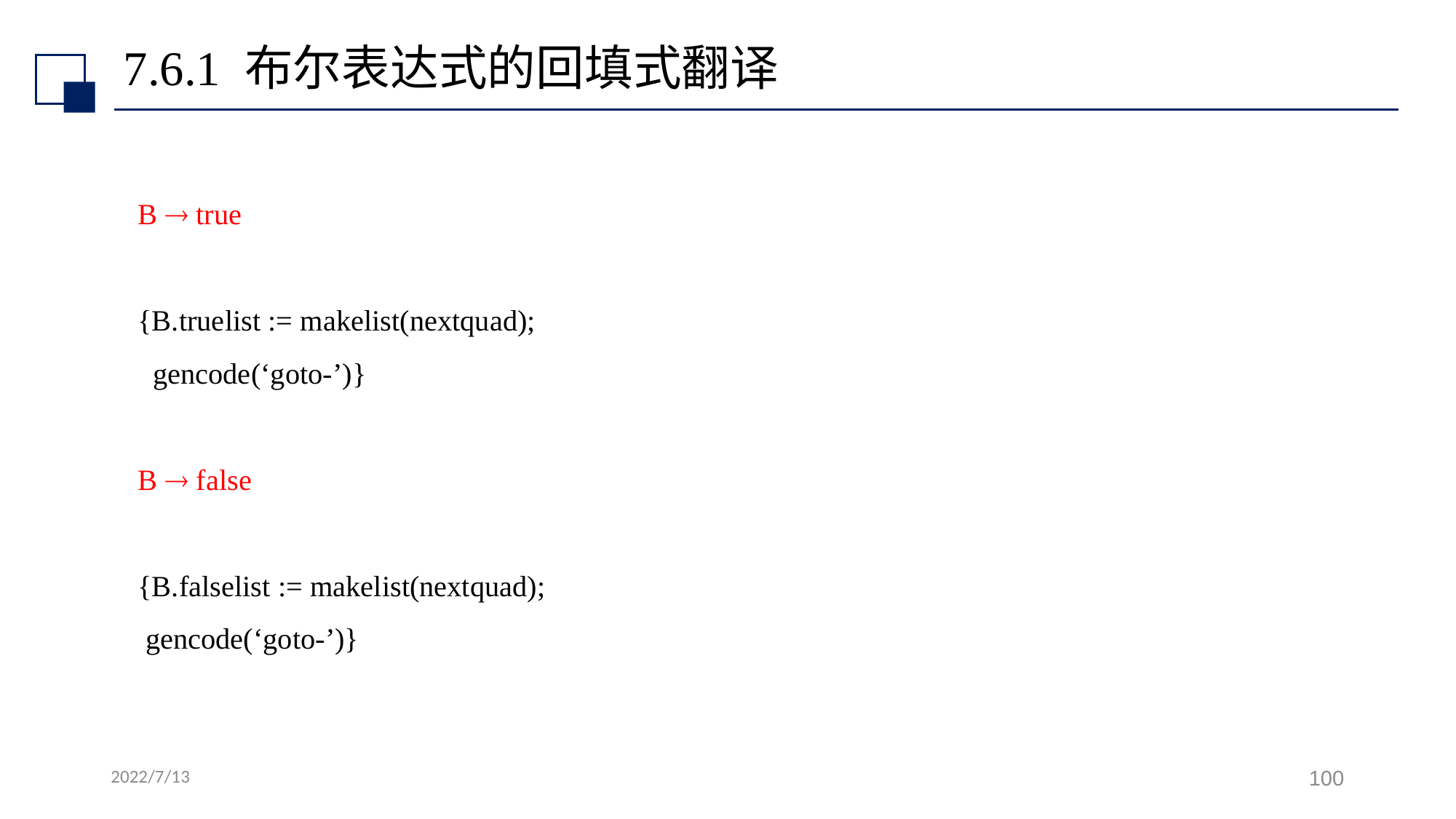

# 7.6.1 布尔表达式的回填式翻译
B → true

{B.truelist := makelist(nextquad);
  gencode(‘goto-’)}

B → false

{B.falselist := makelist(nextquad);
 gencode(‘goto-’)}
2022/7/13
100